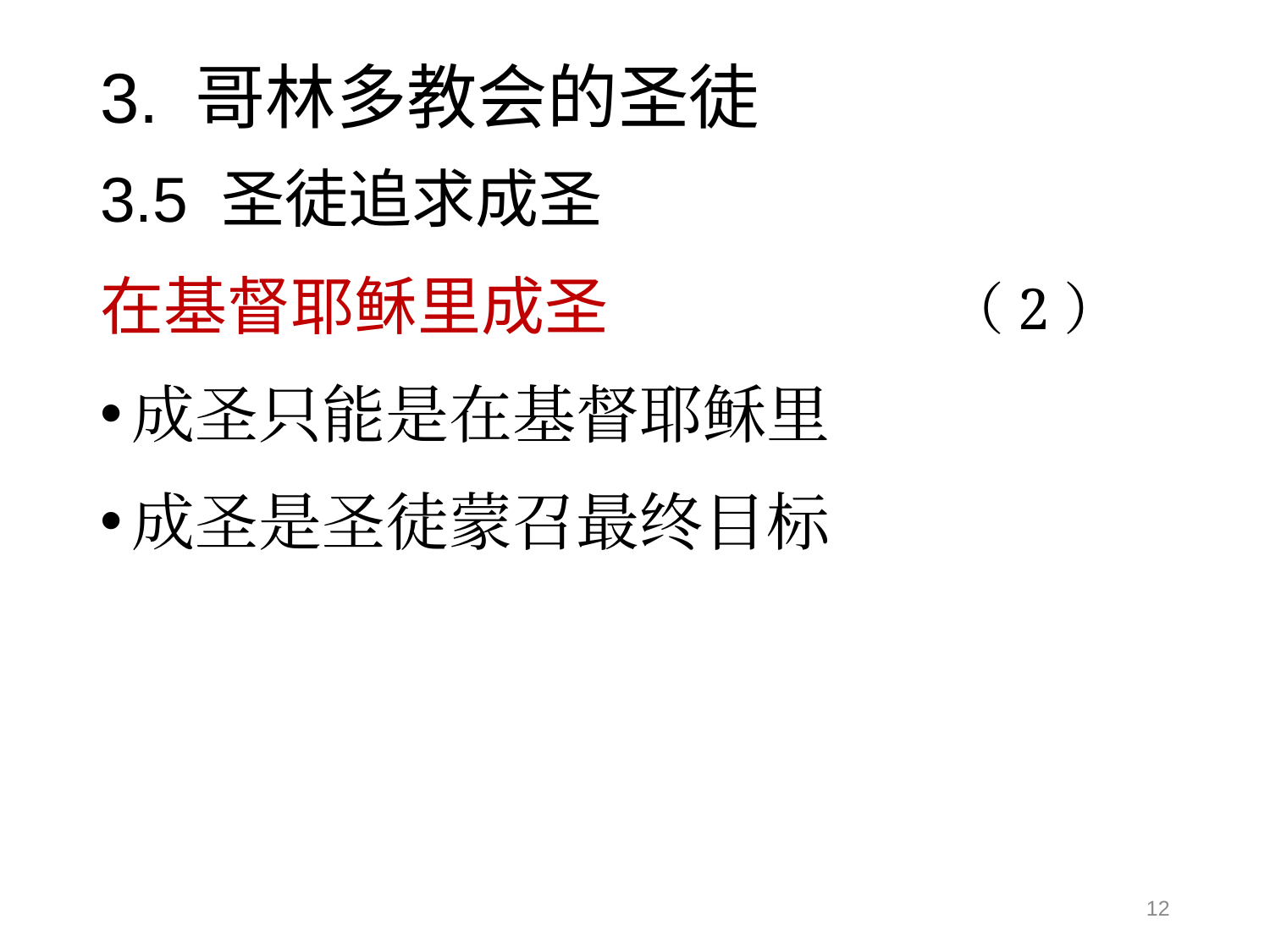

# 3. 哥林多教会的圣徒
3.5 圣徒追求成圣
在基督耶稣里成圣                        （2）
成圣只能是在基督耶稣里
成圣是圣徒蒙召最终目标
12